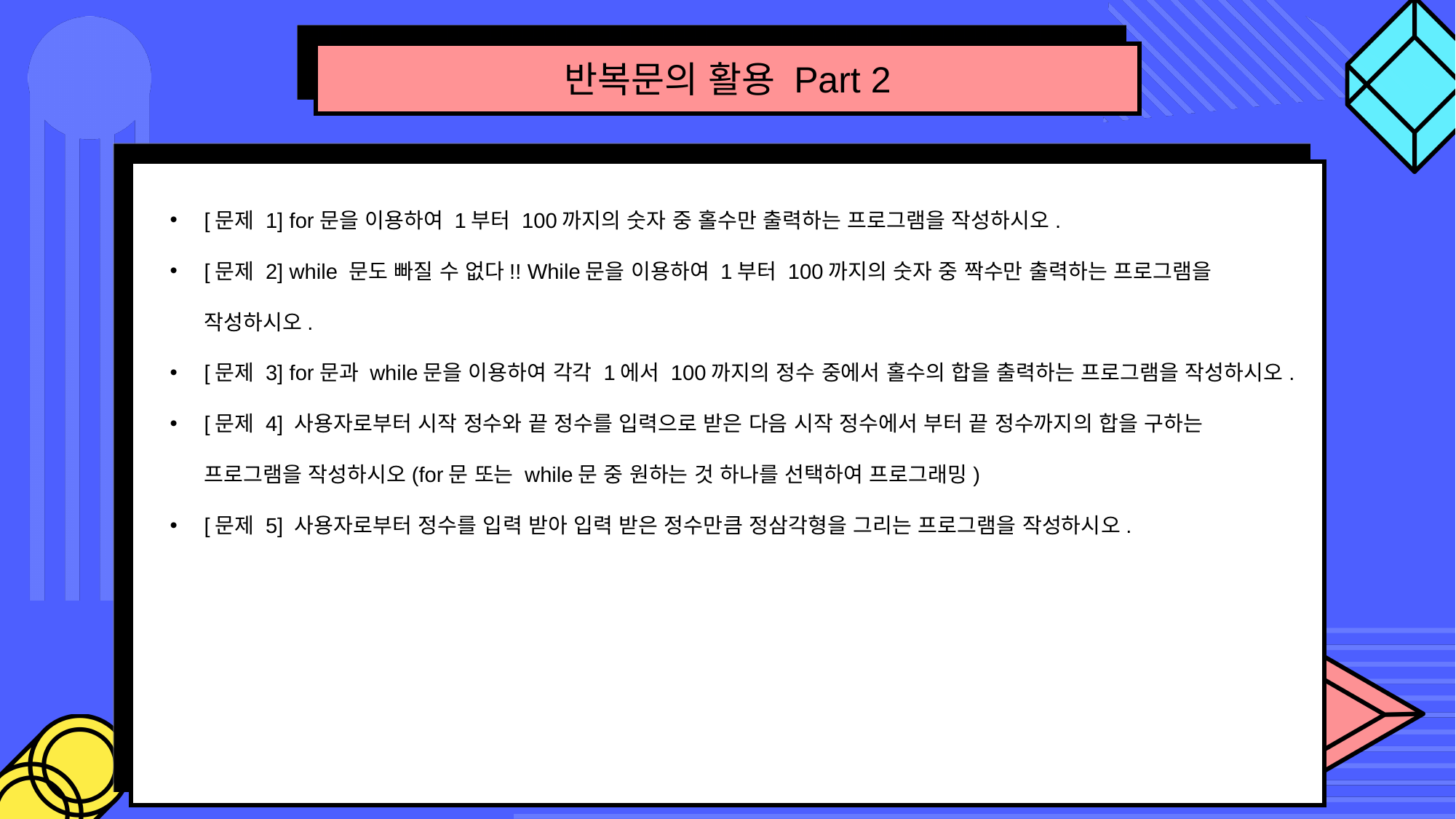

반복문의 활용 Part 2

[문제 1] for문을 이용하여 1부터 100까지의 숫자 중 홀수만 출력하는 프로그램을 작성하시오.
[문제 2] while 문도 빠질 수 없다!! While문을 이용하여 1부터 100까지의 숫자 중 짝수만 출력하는 프로그램을 작성하시오.
[문제 3] for문과 while문을 이용하여 각각 1에서 100까지의 정수 중에서 홀수의 합을 출력하는 프로그램을 작성하시오.
[문제 4] 사용자로부터 시작 정수와 끝 정수를 입력으로 받은 다음 시작 정수에서 부터 끝 정수까지의 합을 구하는 프로그램을 작성하시오(for문 또는 while문 중 원하는 것 하나를 선택하여 프로그래밍)
[문제 5] 사용자로부터 정수를 입력 받아 입력 받은 정수만큼 정삼각형을 그리는 프로그램을 작성하시오.